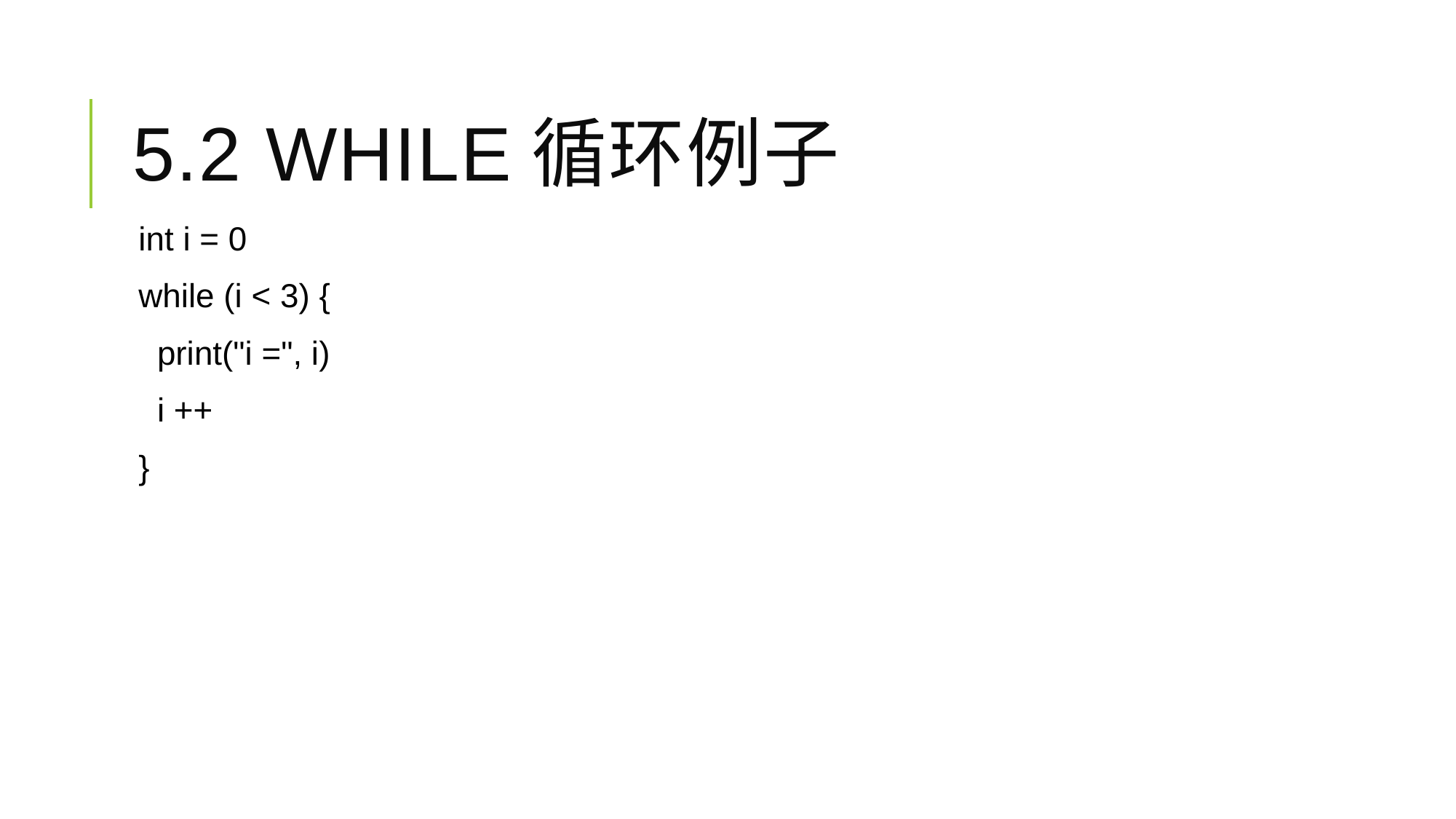

# 5.2 while循环例子
int i = 0
while (i < 3) {
  print("i =", i)
  i ++
}